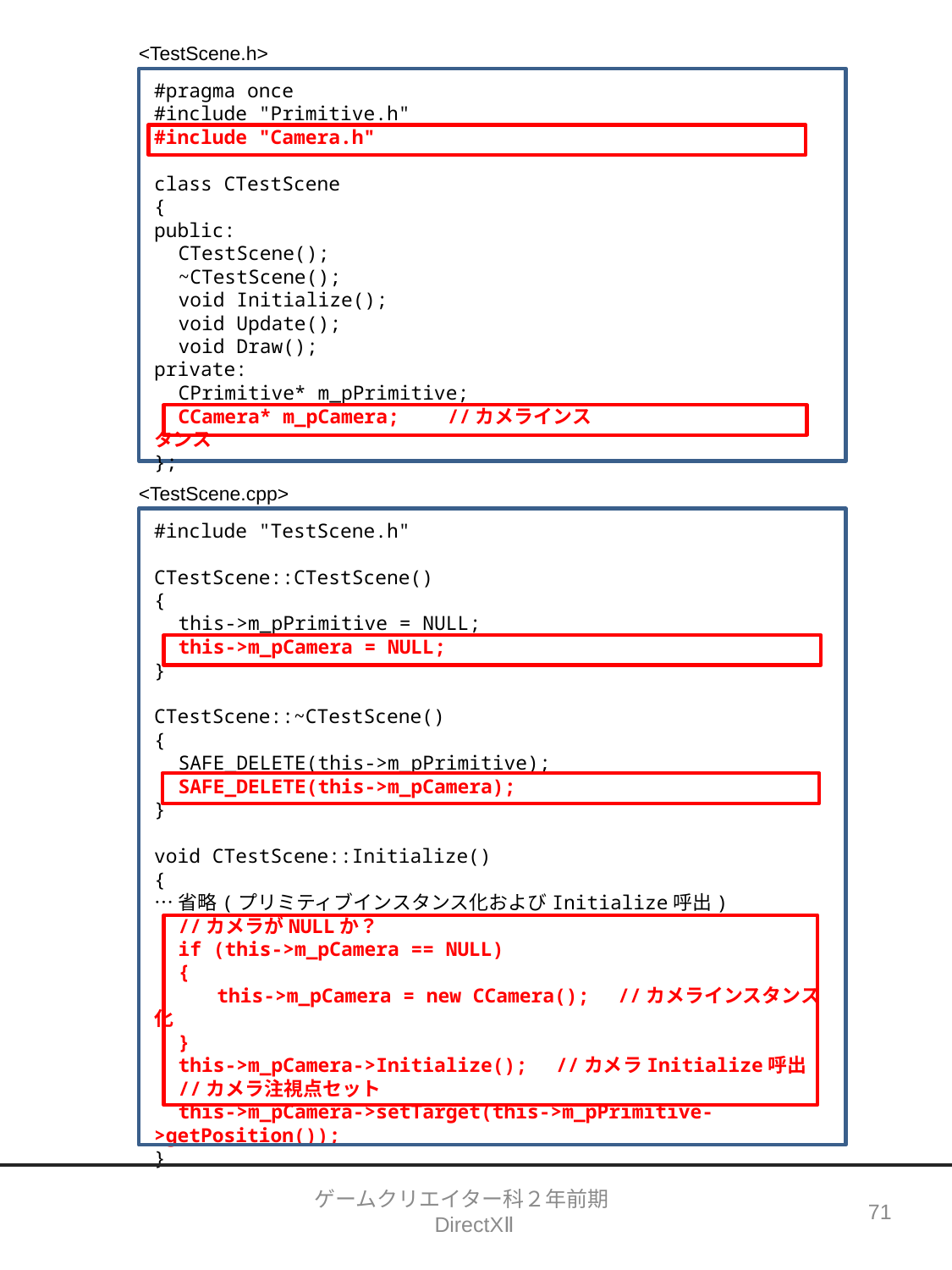

<TestScene.h>

#pragma once
#include "Primitive.h"
#include "Camera.h"

class CTestScene
{
public:
　CTestScene();
　~CTestScene();
　void Initialize();
　void Update();
　void Draw();
private:
　CPrimitive* m_pPrimitive;
　CCamera* m_pCamera;　　//カメラインスタンス
};

<TestScene.cpp>

#include "TestScene.h"

CTestScene::CTestScene()
{
　this->m_pPrimitive = NULL;
　this->m_pCamera = NULL;
}

CTestScene::~CTestScene()
{
　SAFE_DELETE(this->m_pPrimitive);
　SAFE_DELETE(this->m_pCamera);
}

void CTestScene::Initialize()
{
…省略(プリミティブインスタンス化およびInitialize呼出)
　//カメラがNULLか？
　if (this->m_pCamera == NULL)
　{
　　　this->m_pCamera = new CCamera();　//カメラインスタンス化
　}
　this->m_pCamera->Initialize();　//カメラInitialize呼出
　//カメラ注視点セット
　this->m_pCamera->setTarget(this->m_pPrimitive->getPosition());
}

ゲームクリエイター科２年前期　DirectXⅡ
71